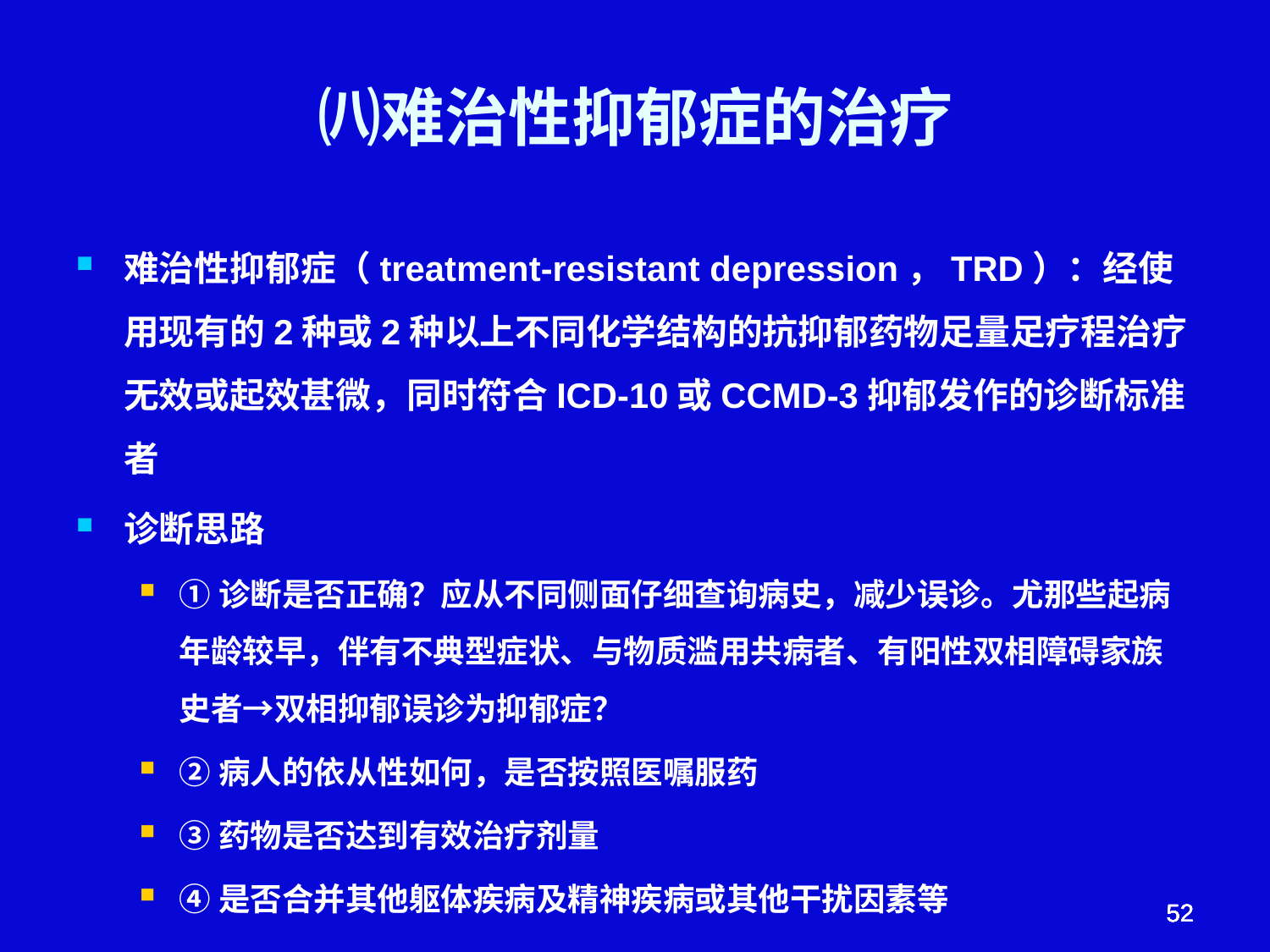

# ㈧难治性抑郁症的治疗
难治性抑郁症（treatment-resistant depression，TRD）：经使用现有的2种或2种以上不同化学结构的抗抑郁药物足量足疗程治疗无效或起效甚微，同时符合ICD-10或CCMD-3抑郁发作的诊断标准者
诊断思路
①诊断是否正确？应从不同侧面仔细查询病史，减少误诊。尤那些起病年龄较早，伴有不典型症状、与物质滥用共病者、有阳性双相障碍家族史者→双相抑郁误诊为抑郁症？
②病人的依从性如何，是否按照医嘱服药
③药物是否达到有效治疗剂量
④是否合并其他躯体疾病及精神疾病或其他干扰因素等
52
52
52
52
52
52